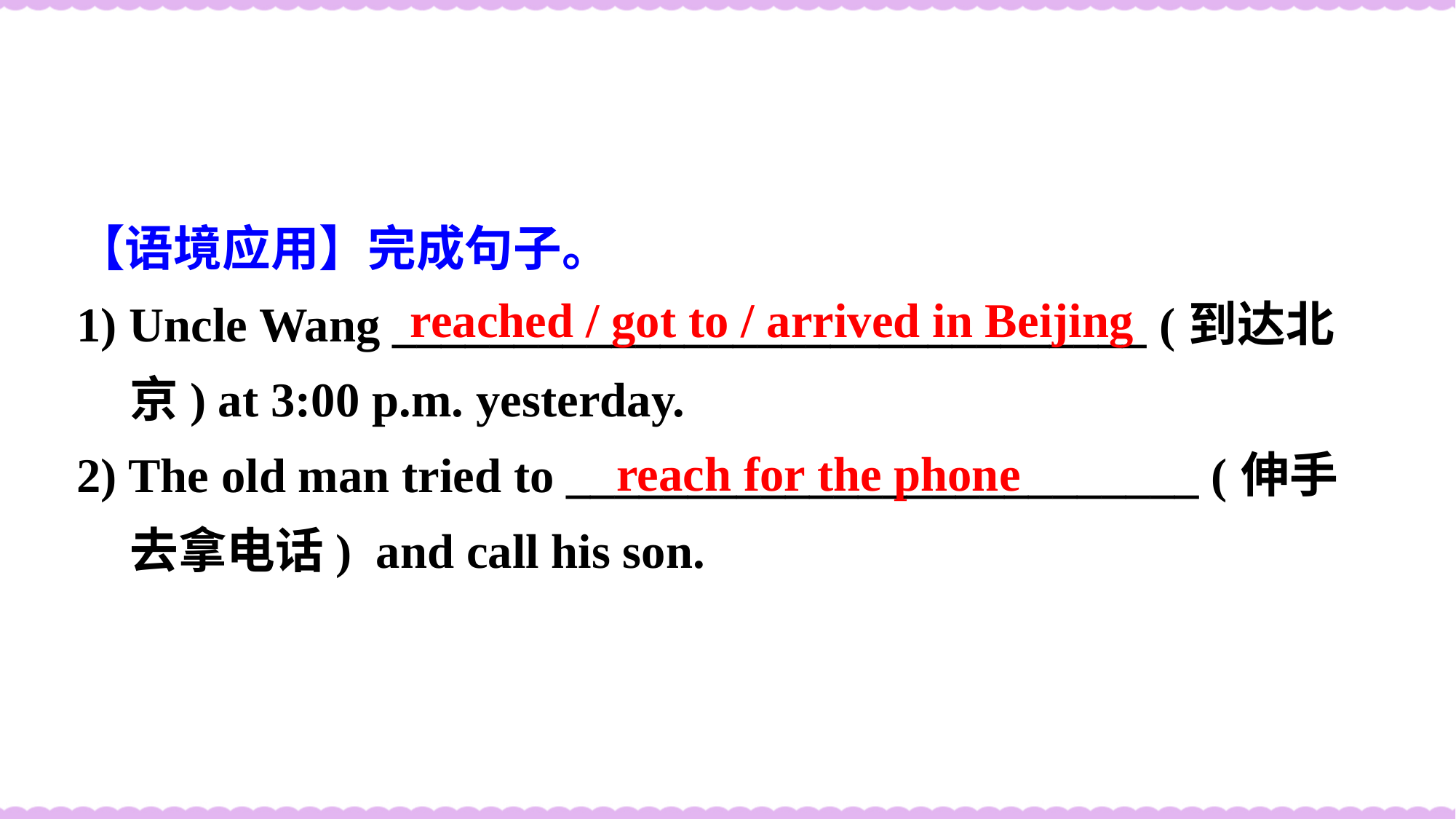

【语境应用】完成句子。
1) Uncle Wang _______________________________ (到达北京) at 3:00 p.m. yesterday.
2) The old man tried to __________________________ (伸手去拿电话)  and call his son.
reached / got to / arrived in Beijing
reach for the phone